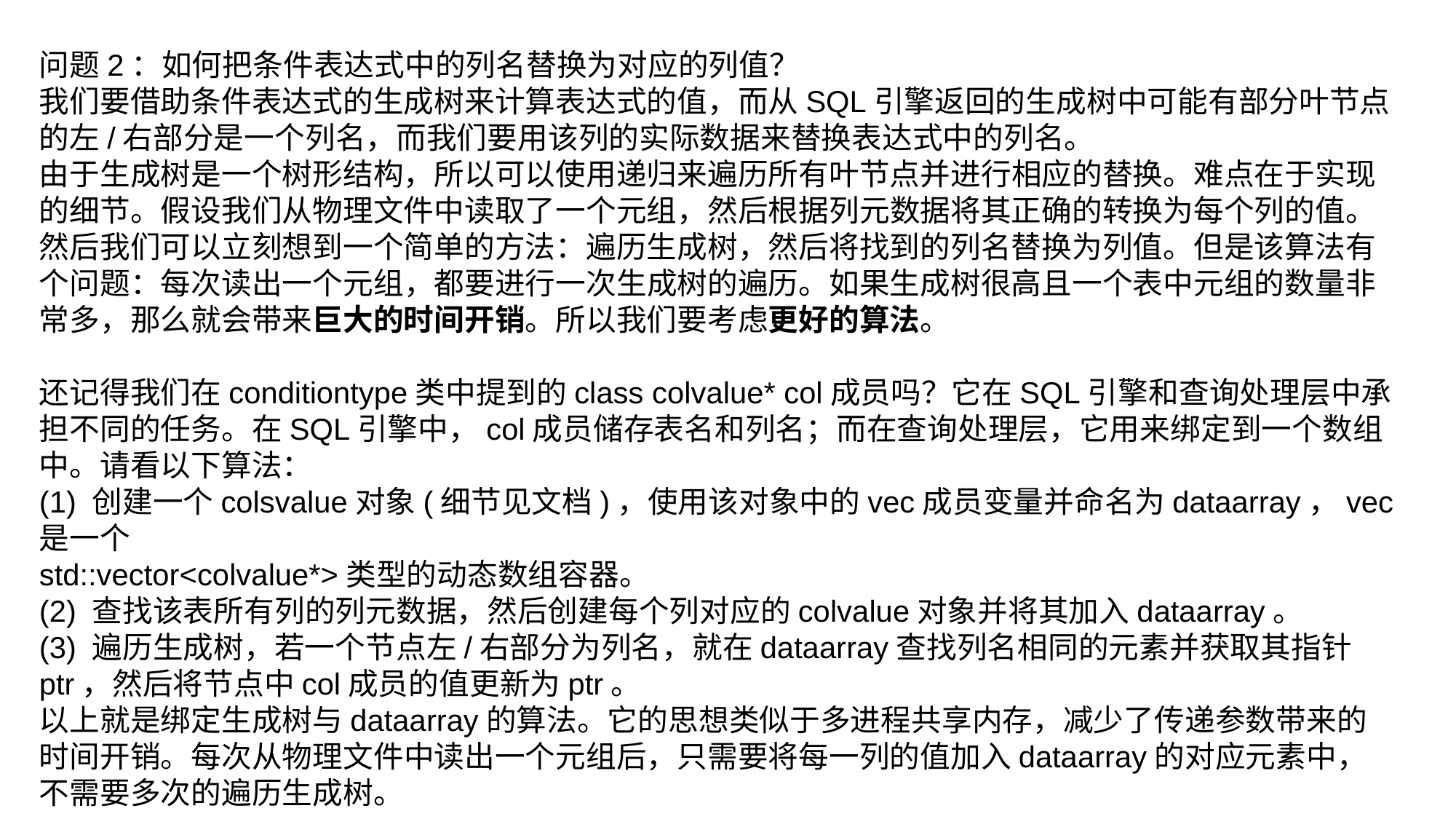

问题2：如何把条件表达式中的列名替换为对应的列值？
我们要借助条件表达式的生成树来计算表达式的值，而从SQL引擎返回的生成树中可能有部分叶节点的左/右部分是一个列名，而我们要用该列的实际数据来替换表达式中的列名。
由于生成树是一个树形结构，所以可以使用递归来遍历所有叶节点并进行相应的替换。难点在于实现的细节。假设我们从物理文件中读取了一个元组，然后根据列元数据将其正确的转换为每个列的值。然后我们可以立刻想到一个简单的方法：遍历生成树，然后将找到的列名替换为列值。但是该算法有个问题：每次读出一个元组，都要进行一次生成树的遍历。如果生成树很高且一个表中元组的数量非常多，那么就会带来巨大的时间开销。所以我们要考虑更好的算法。

还记得我们在conditiontype类中提到的class colvalue* col成员吗？它在SQL引擎和查询处理层中承担不同的任务。在SQL引擎中，col成员储存表名和列名；而在查询处理层，它用来绑定到一个数组中。请看以下算法：
(1) 创建一个colsvalue对象(细节见文档)，使用该对象中的vec成员变量并命名为dataarray，vec是一个
std::vector<colvalue*>类型的动态数组容器。
(2) 查找该表所有列的列元数据，然后创建每个列对应的colvalue对象并将其加入dataarray。
(3) 遍历生成树，若一个节点左/右部分为列名，就在dataarray查找列名相同的元素并获取其指针ptr，然后将节点中col成员的值更新为ptr。
以上就是绑定生成树与dataarray的算法。它的思想类似于多进程共享内存，减少了传递参数带来的时间开销。每次从物理文件中读出一个元组后，只需要将每一列的值加入dataarray的对应元素中，不需要多次的遍历生成树。